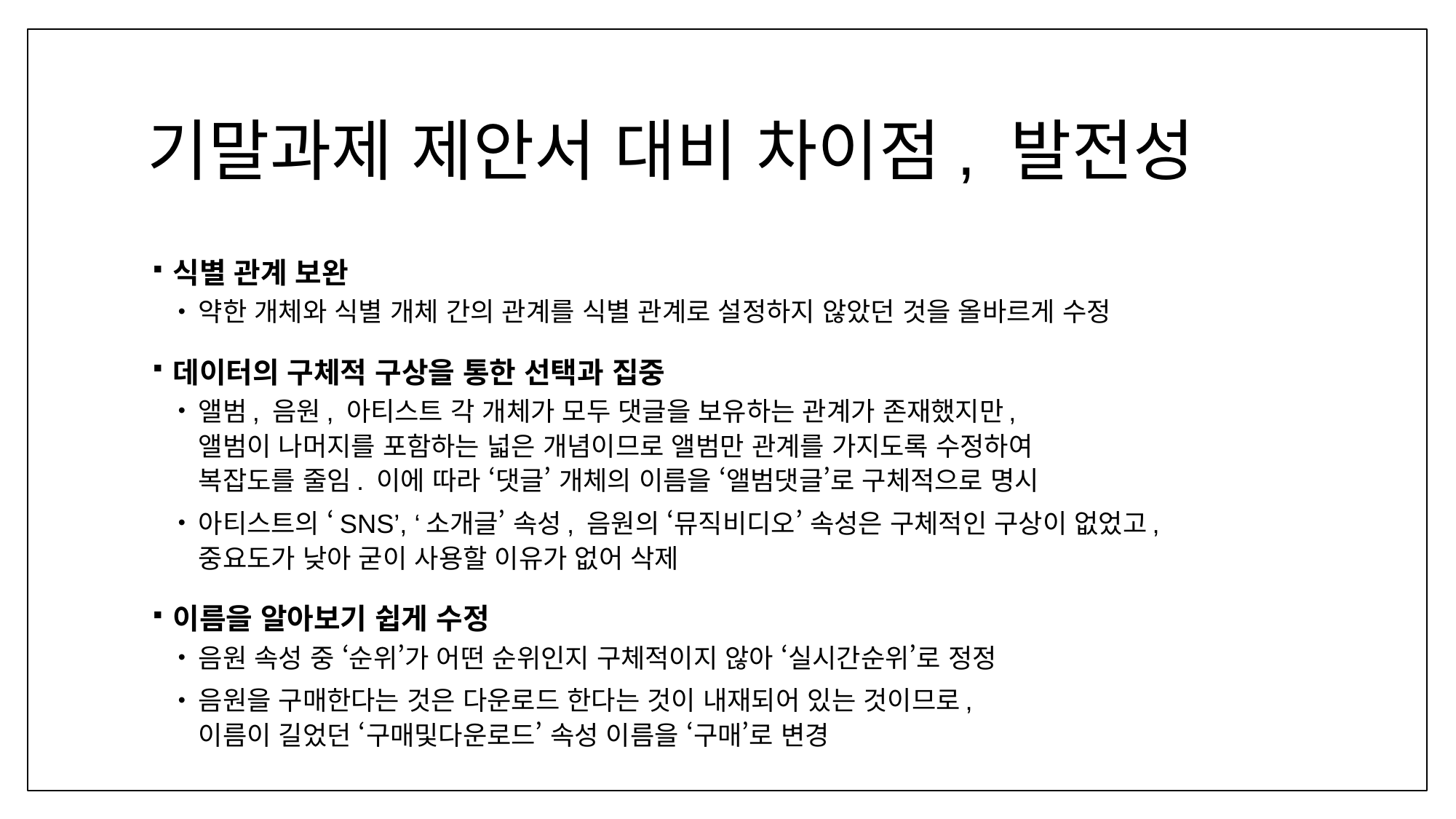

# 기말과제 제안서 대비 차이점, 발전성
식별 관계 보완
약한 개체와 식별 개체 간의 관계를 식별 관계로 설정하지 않았던 것을 올바르게 수정
데이터의 구체적 구상을 통한 선택과 집중
앨범, 음원, 아티스트 각 개체가 모두 댓글을 보유하는 관계가 존재했지만,
앨범이 나머지를 포함하는 넓은 개념이므로 앨범만 관계를 가지도록 수정하여
복잡도를 줄임. 이에 따라 ‘댓글’ 개체의 이름을 ‘앨범댓글’로 구체적으로 명시
아티스트의 ‘SNS’, ‘소개글’ 속성, 음원의 ‘뮤직비디오’ 속성은 구체적인 구상이 없었고,
중요도가 낮아 굳이 사용할 이유가 없어 삭제
이름을 알아보기 쉽게 수정
음원 속성 중 ‘순위’가 어떤 순위인지 구체적이지 않아 ‘실시간순위’로 정정
음원을 구매한다는 것은 다운로드 한다는 것이 내재되어 있는 것이므로,
이름이 길었던 ‘구매및다운로드’ 속성 이름을 ‘구매’로 변경